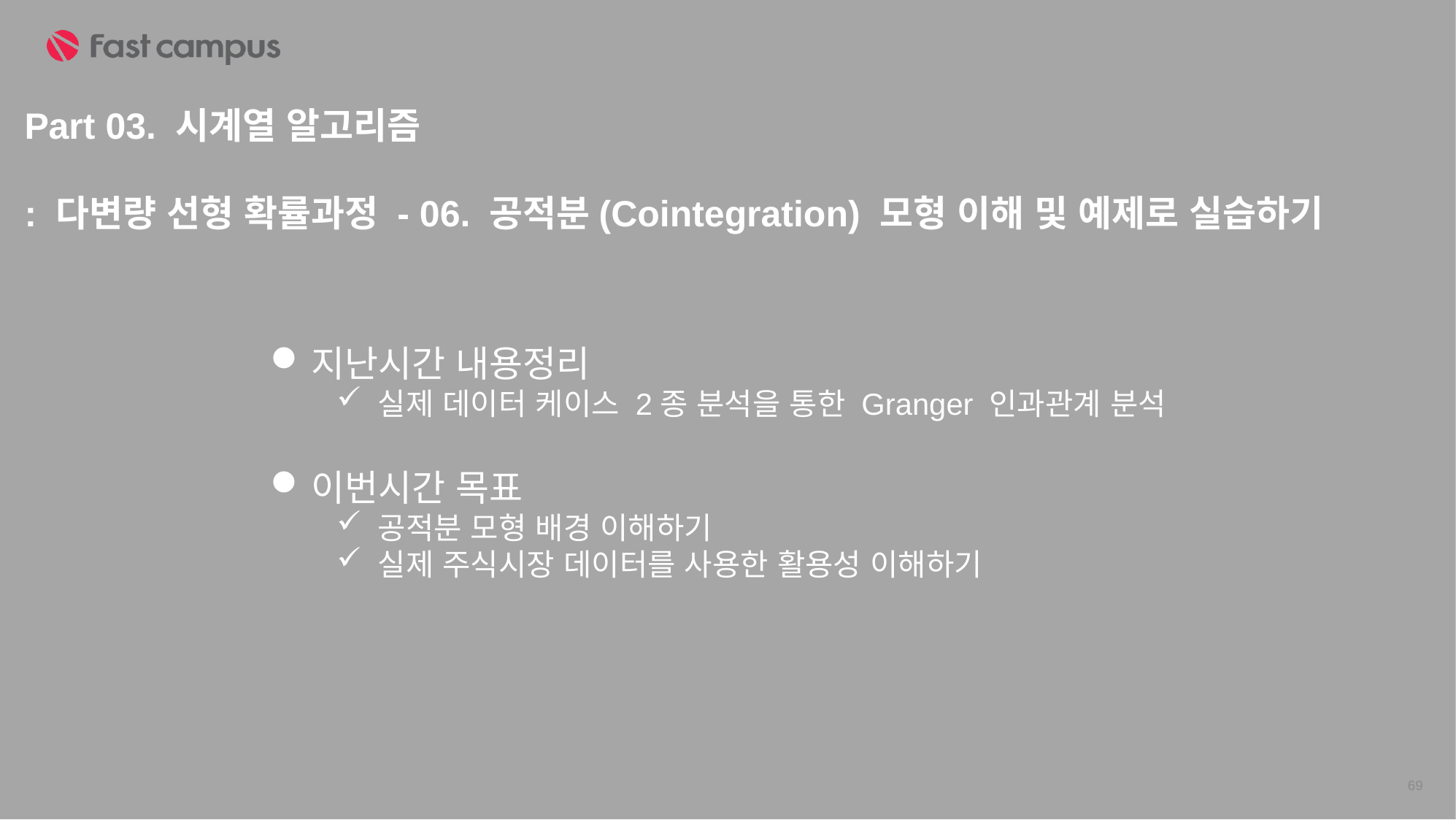

Part 03. 시계열 알고리즘

: 다변량 선형 확률과정 - 06. 공적분(Cointegration) 모형 이해 및 예제로 실습하기
지난시간 내용정리
실제 데이터 케이스 2종 분석을 통한 Granger 인과관계 분석

이번시간 목표
공적분 모형 배경 이해하기
실제 주식시장 데이터를 사용한 활용성 이해하기
69